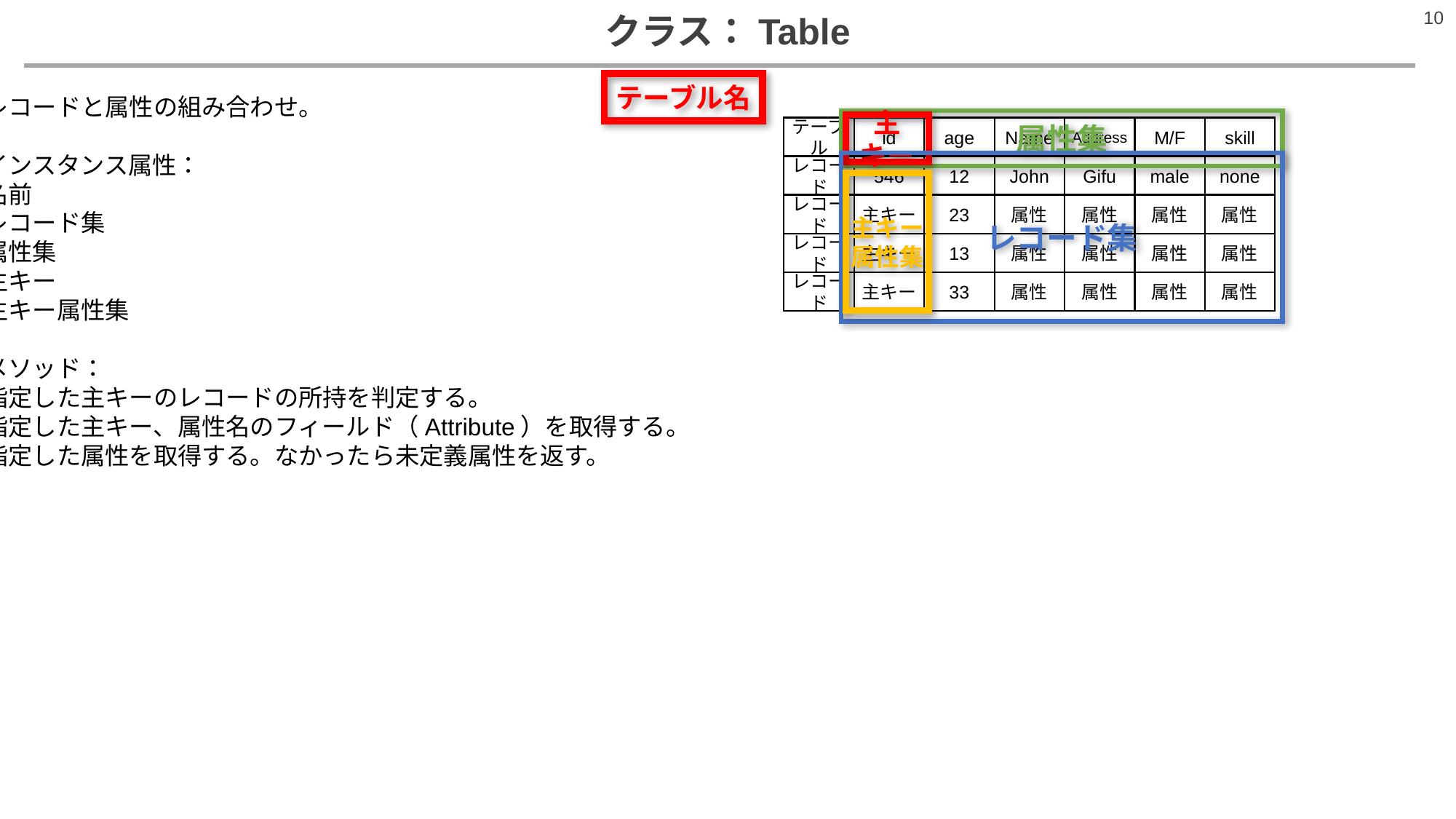

# クラス：Table
テーブル名
レコードと属性の組み合わせ。

インスタンス属性：
名前
レコード集
属性集
主キー
主キー属性集

メソッド：
指定した主キーのレコードの所持を判定する。
指定した主キー、属性名のフィールド（Attribute）を取得する。
指定した属性を取得する。なかったら未定義属性を返す。
属性集
主キー
テーブル
id
age
Name
Address
M/F
skill
レコード集
レコード
546
12
John
Gifu
male
none
主キー属性集
レコード
主キー
23
属性
属性
属性
属性
レコード
主キー
13
属性
属性
属性
属性
レコード
主キー
33
属性
属性
属性
属性